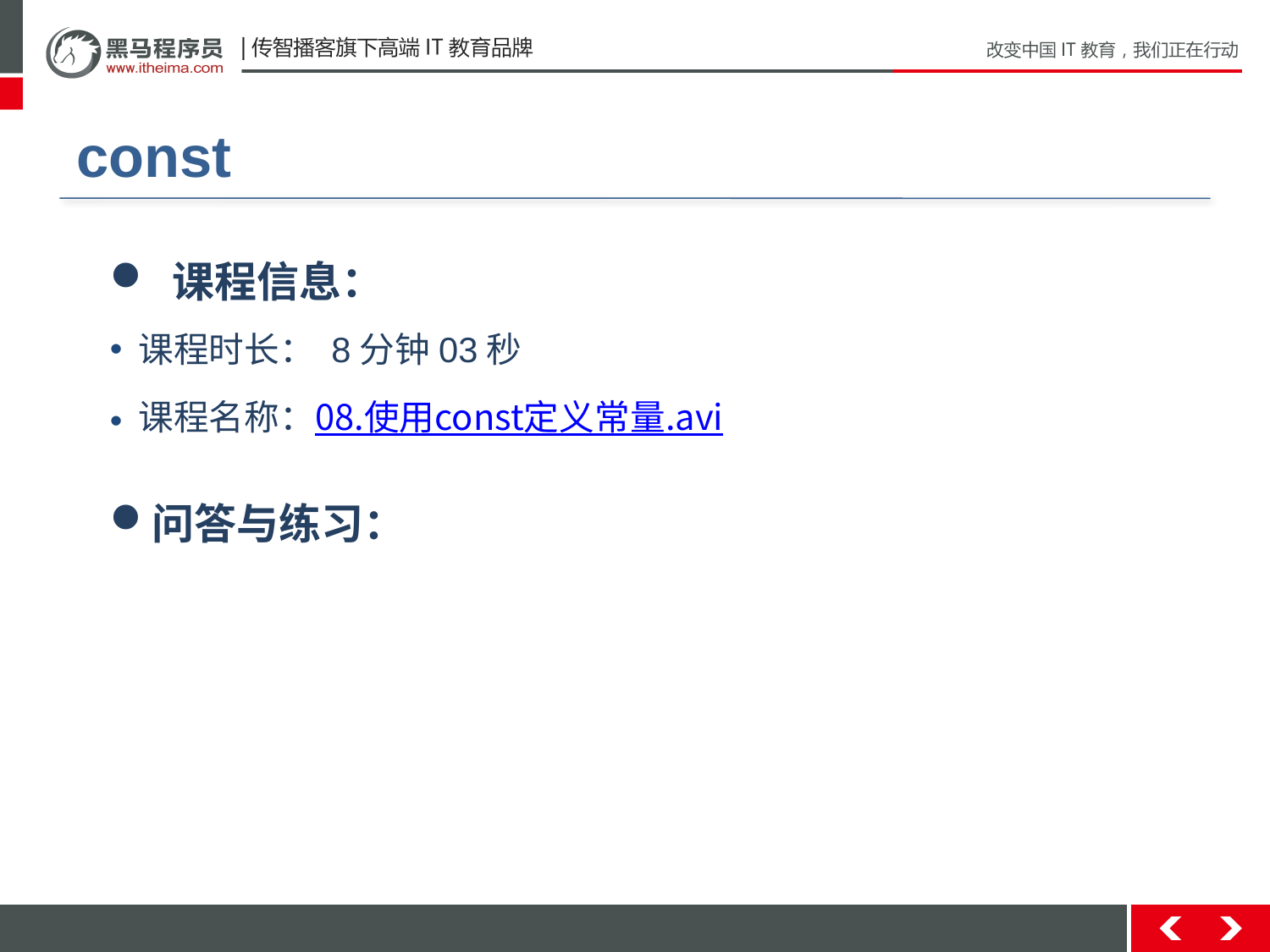

# const
 课程信息：
 课程时长： 8分钟03秒
 课程名称：08.使用const定义常量.avi
问答与练习：